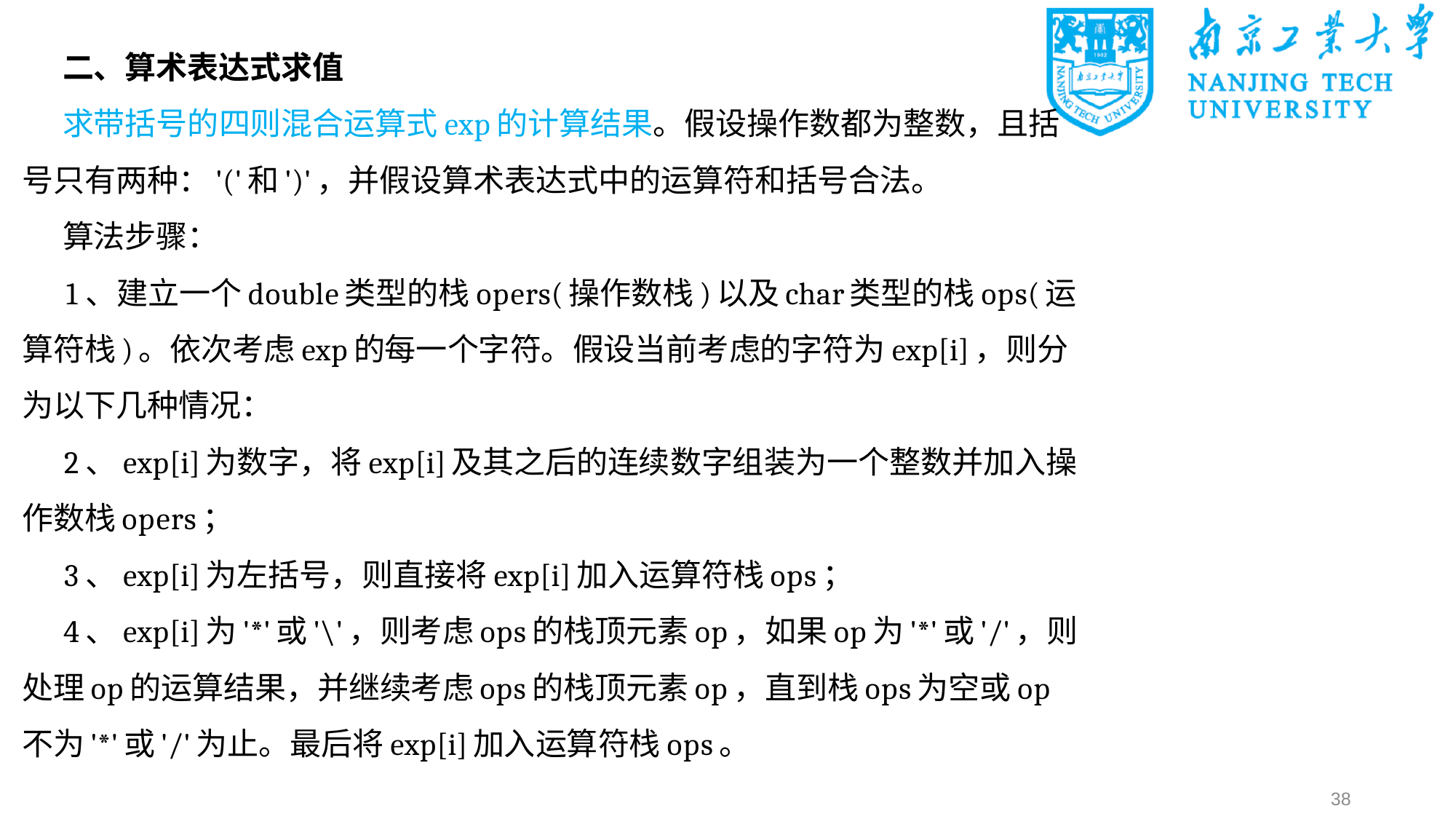

二、算术表达式求值
求带括号的四则混合运算式exp的计算结果。假设操作数都为整数，且括号只有两种：'('和')'，并假设算术表达式中的运算符和括号合法。
算法步骤：
1、建立一个double类型的栈opers(操作数栈)以及char类型的栈ops(运算符栈)。依次考虑exp的每一个字符。假设当前考虑的字符为exp[i]，则分为以下几种情况：
2、exp[i]为数字，将exp[i]及其之后的连续数字组装为一个整数并加入操作数栈opers；
3、exp[i]为左括号，则直接将exp[i]加入运算符栈ops；
4、exp[i]为'*'或'\'，则考虑ops的栈顶元素op，如果op为'*'或'/'，则处理op的运算结果，并继续考虑ops的栈顶元素op，直到栈ops为空或op不为'*'或'/'为止。最后将exp[i]加入运算符栈ops。
38